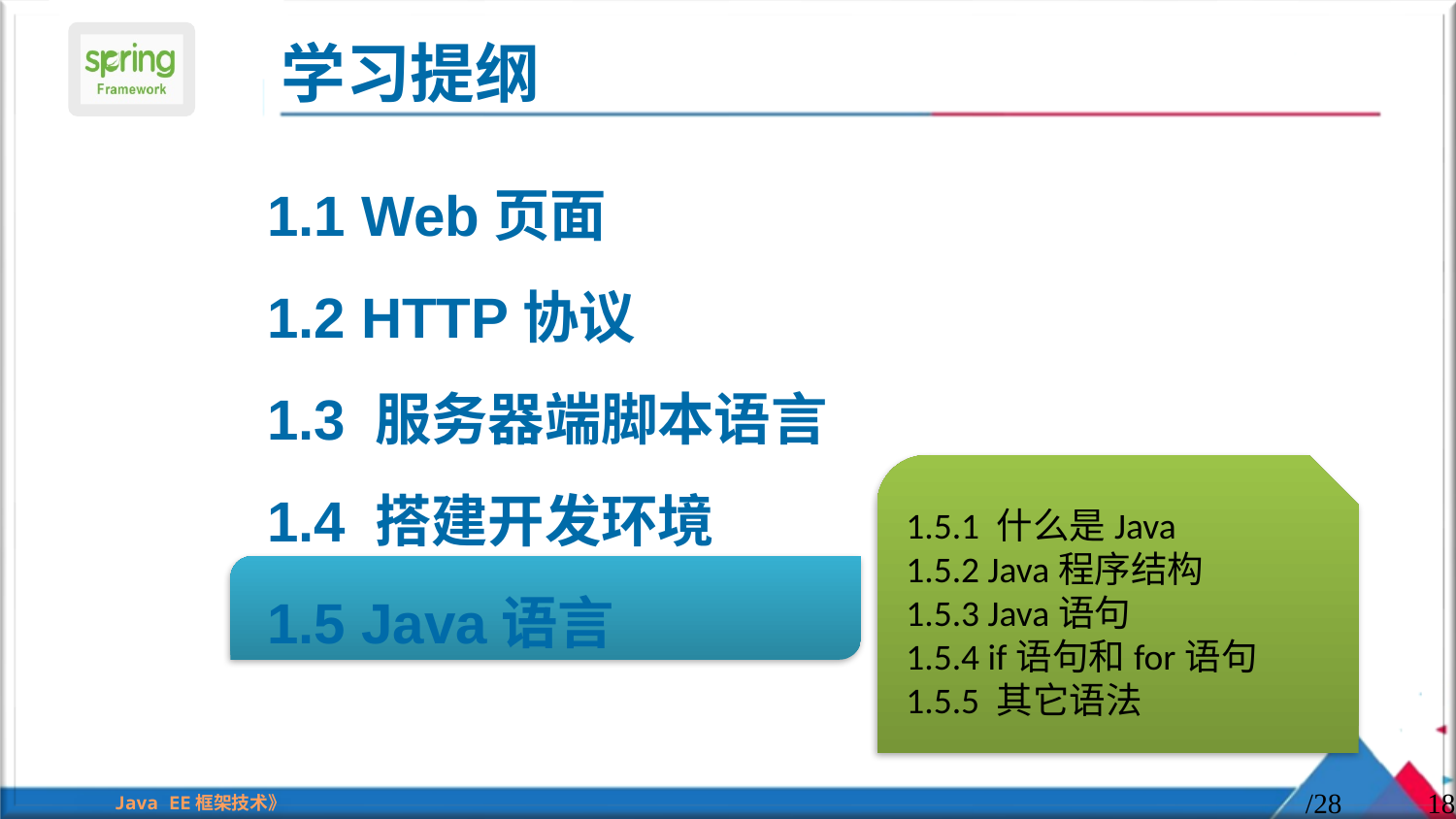

1.1 Web页面
1.2 HTTP协议
1.3 服务器端脚本语言
1.4 搭建开发环境
1.5 Java语言
1.5.1 什么是Java
1.5.2 Java程序结构
1.5.3 Java语句
1.5.4 if语句和for语句
1.5.5 其它语法

/28
18